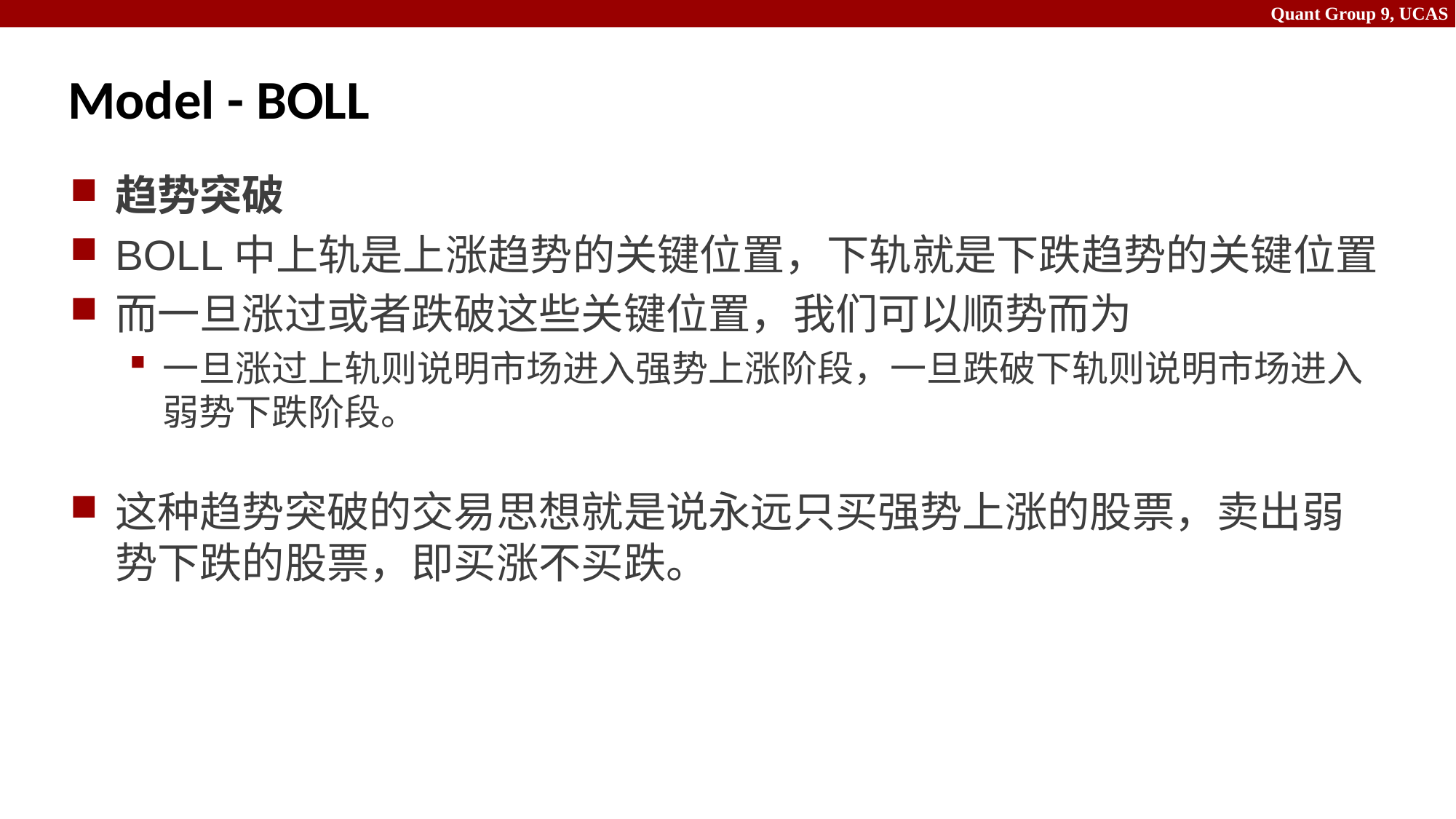

# Model - BOLL
趋势突破
BOLL中上轨是上涨趋势的关键位置，下轨就是下跌趋势的关键位置
而一旦涨过或者跌破这些关键位置，我们可以顺势而为
一旦涨过上轨则说明市场进入强势上涨阶段，一旦跌破下轨则说明市场进入弱势下跌阶段。
这种趋势突破的交易思想就是说永远只买强势上涨的股票，卖出弱势下跌的股票，即买涨不买跌。